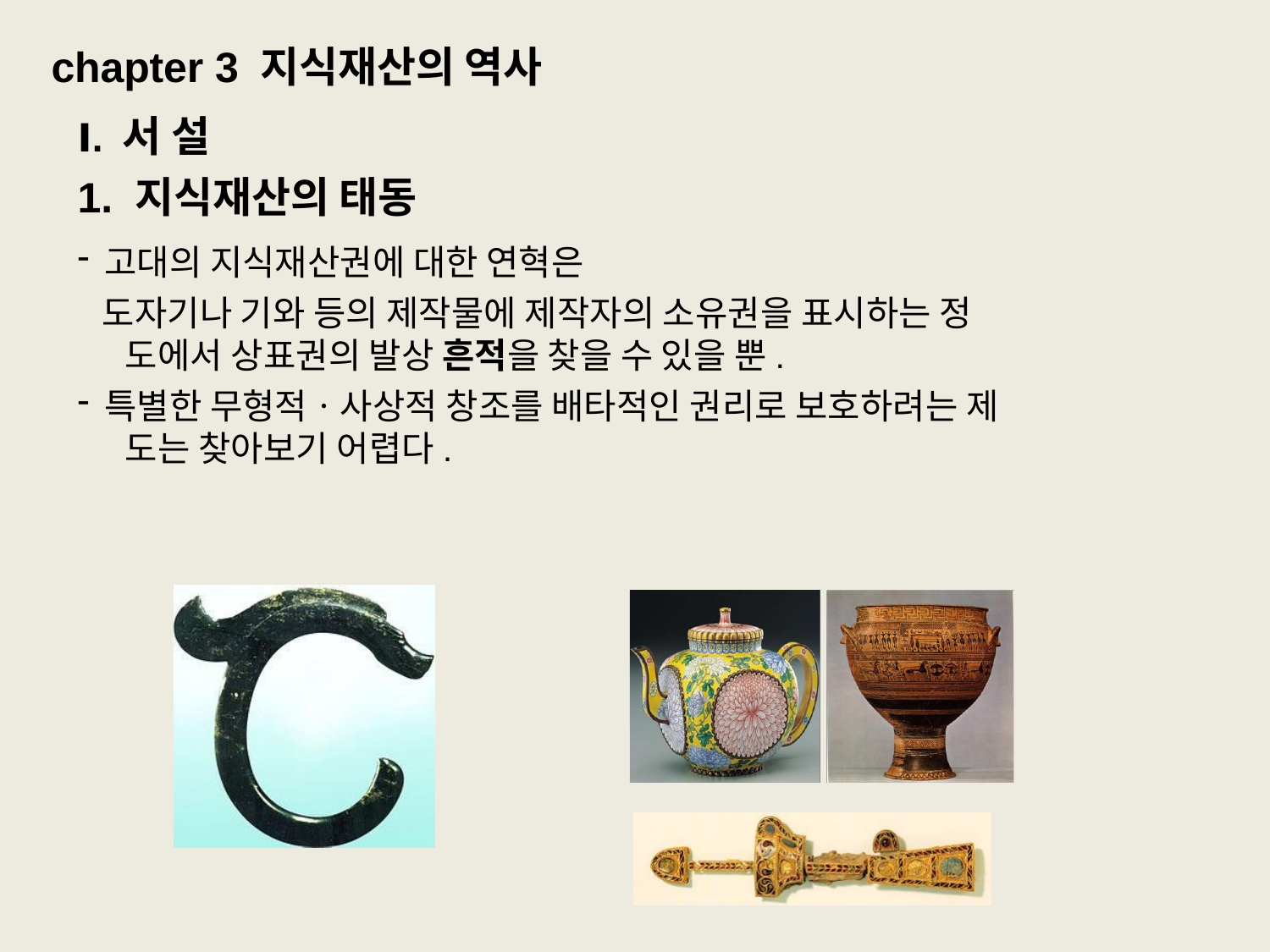

# chapter 3 지식재산의 역사
Ⅰ. 서 설
1. 지식재산의 태동
고대의 지식재산권에 대한 연혁은
도자기나 기와 등의 제작물에 제작자의 소유권을 표시하는 정  도에서 상표권의 발상 흔적을 찾을 수 있을 뿐.
특별한 무형적ㆍ사상적 창조를 배타적인 권리로 보호하려는 제
도는 찾아보기 어렵다.